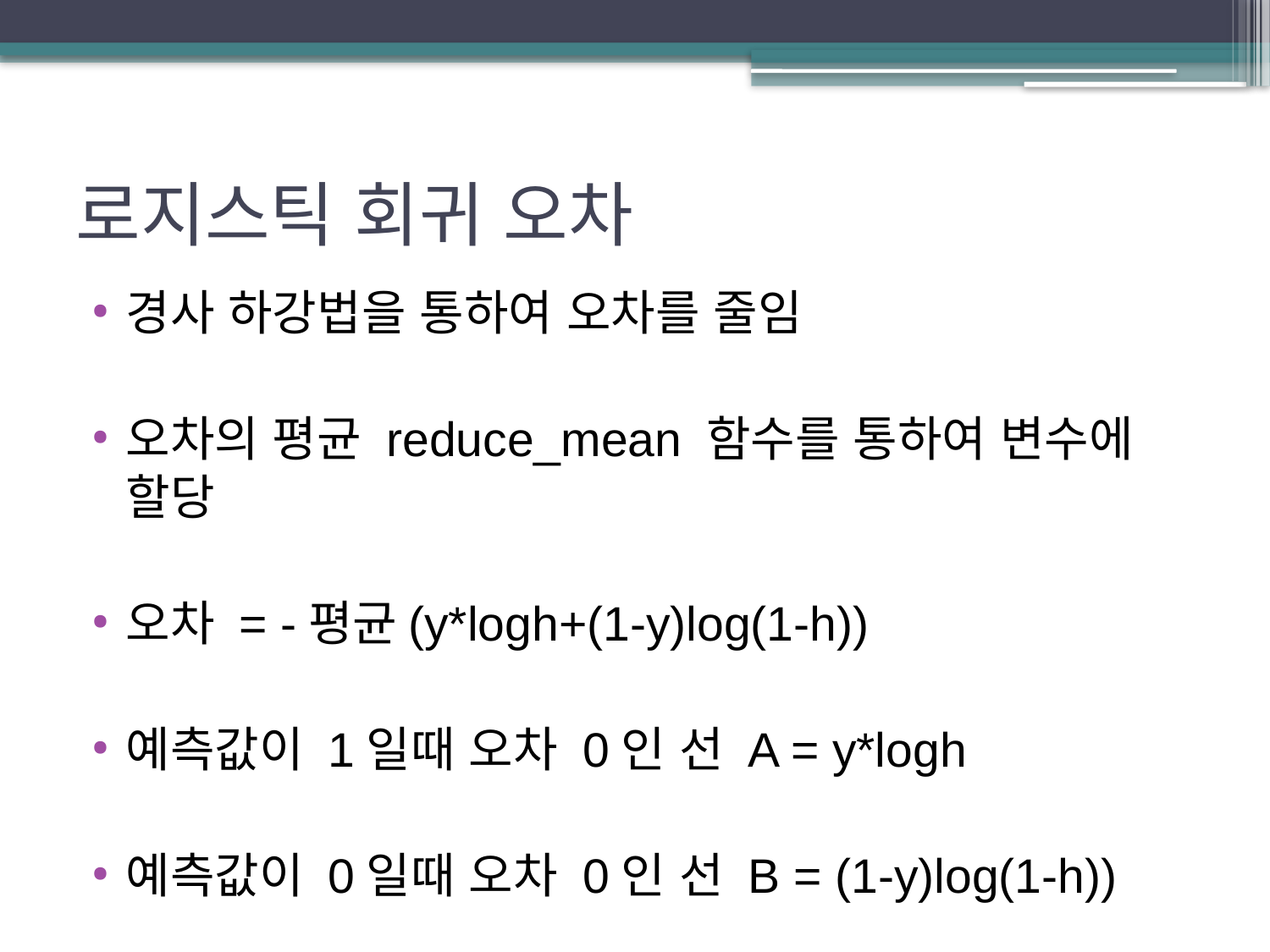

# 로지스틱 회귀 오차
경사 하강법을 통하여 오차를 줄임

오차의 평균 reduce_mean 함수를 통하여 변수에 할당

오차 = -평균(y*logh+(1-y)log(1-h))

예측값이 1일때 오차 0인 선 A = y*logh

예측값이 0일때 오차 0인 선 B = (1-y)log(1-h))